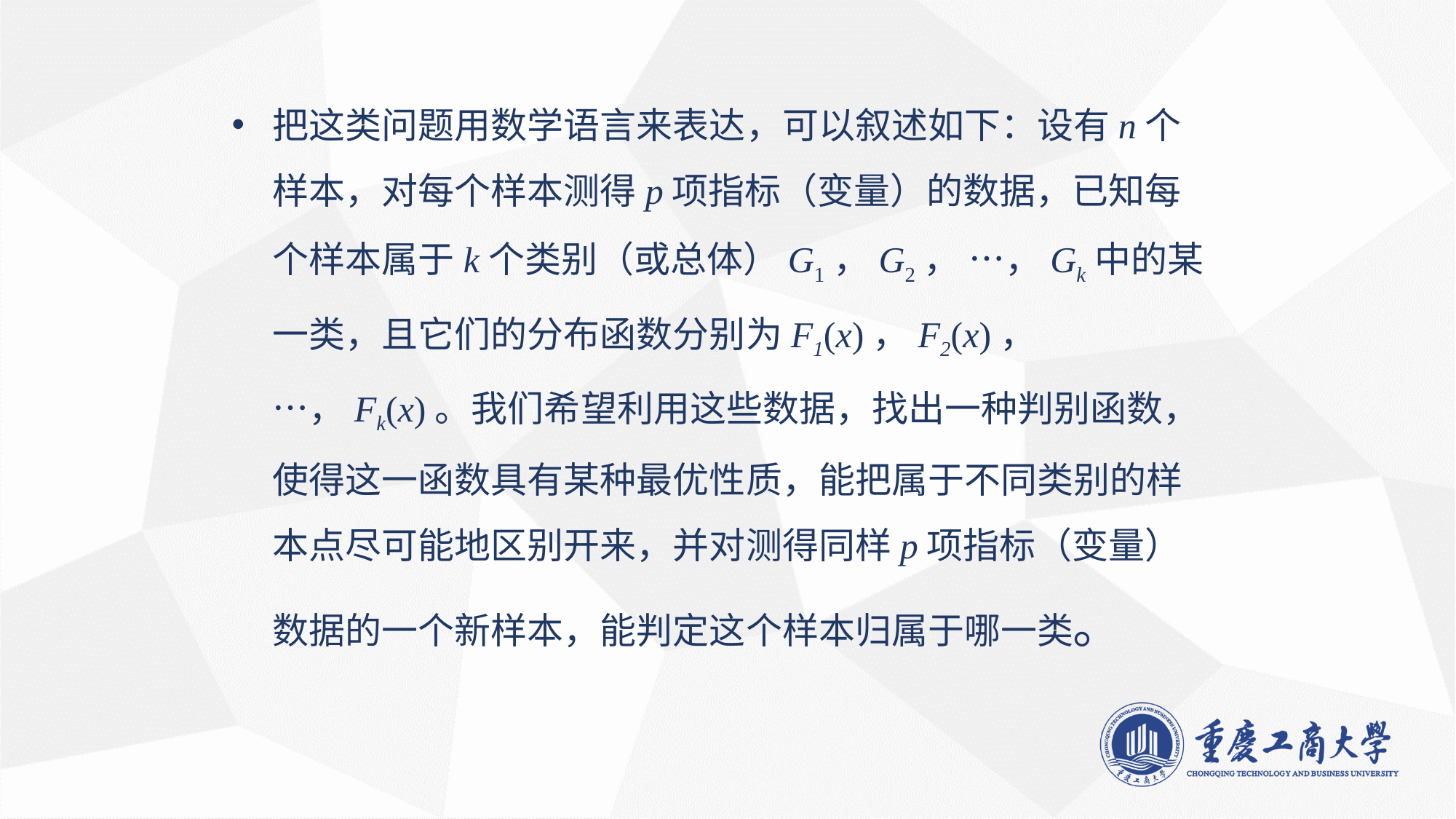

把这类问题用数学语言来表达，可以叙述如下：设有n个样本，对每个样本测得p项指标（变量）的数据，已知每个样本属于k个类别（或总体）G1，G2， …，Gk中的某一类，且它们的分布函数分别为F1(x)，F2(x)， …，Fk(x)。我们希望利用这些数据，找出一种判别函数，使得这一函数具有某种最优性质，能把属于不同类别的样本点尽可能地区别开来，并对测得同样p项指标（变量）数据的一个新样本，能判定这个样本归属于哪一类。